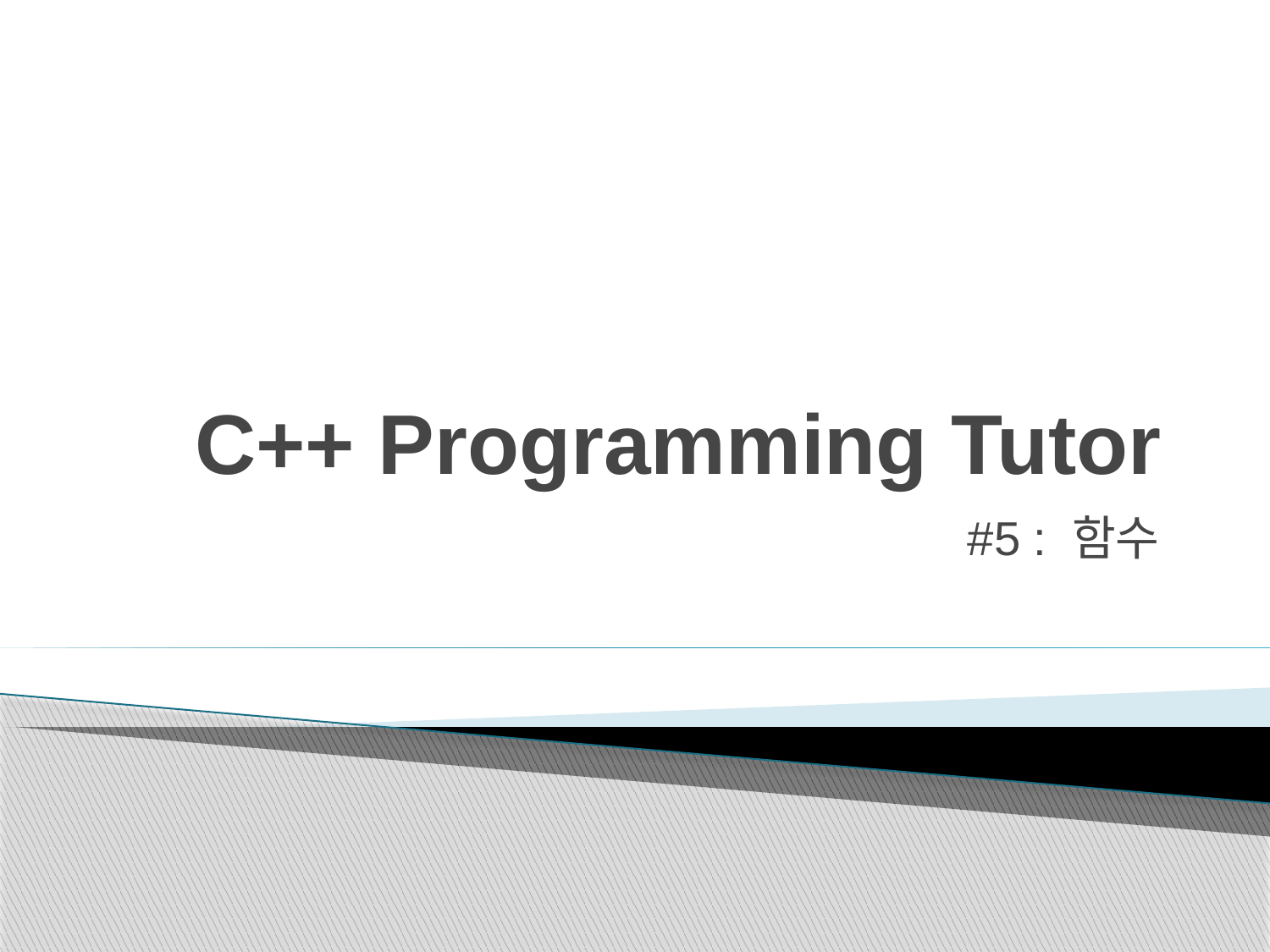

# C++ Programming Tutor
#5 : 함수